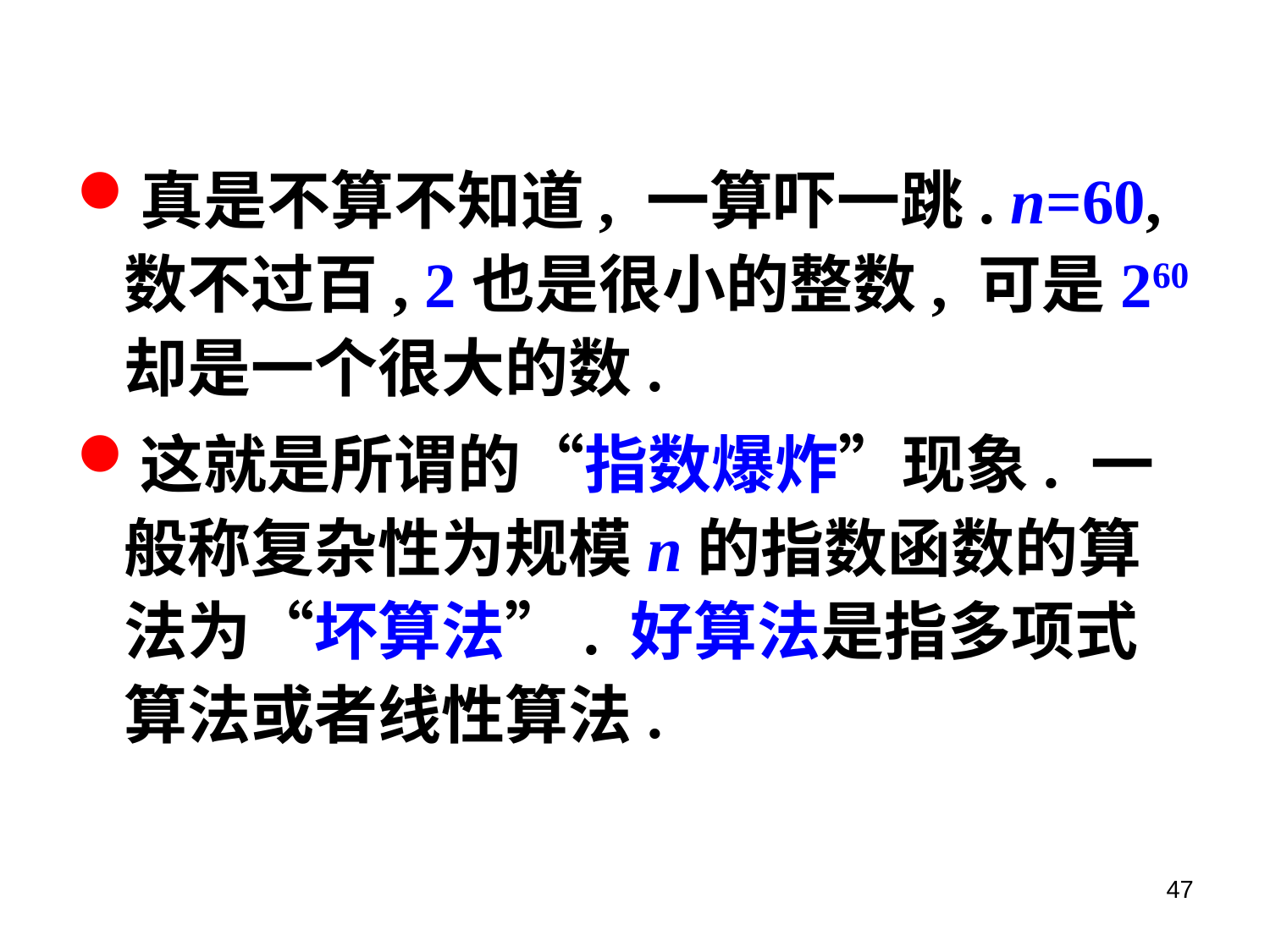

真是不算不知道, 一算吓一跳. n=60, 数不过百, 2也是很小的整数, 可是260却是一个很大的数.
这就是所谓的“指数爆炸”现象. 一般称复杂性为规模n的指数函数的算法为“坏算法”. 好算法是指多项式算法或者线性算法.
47